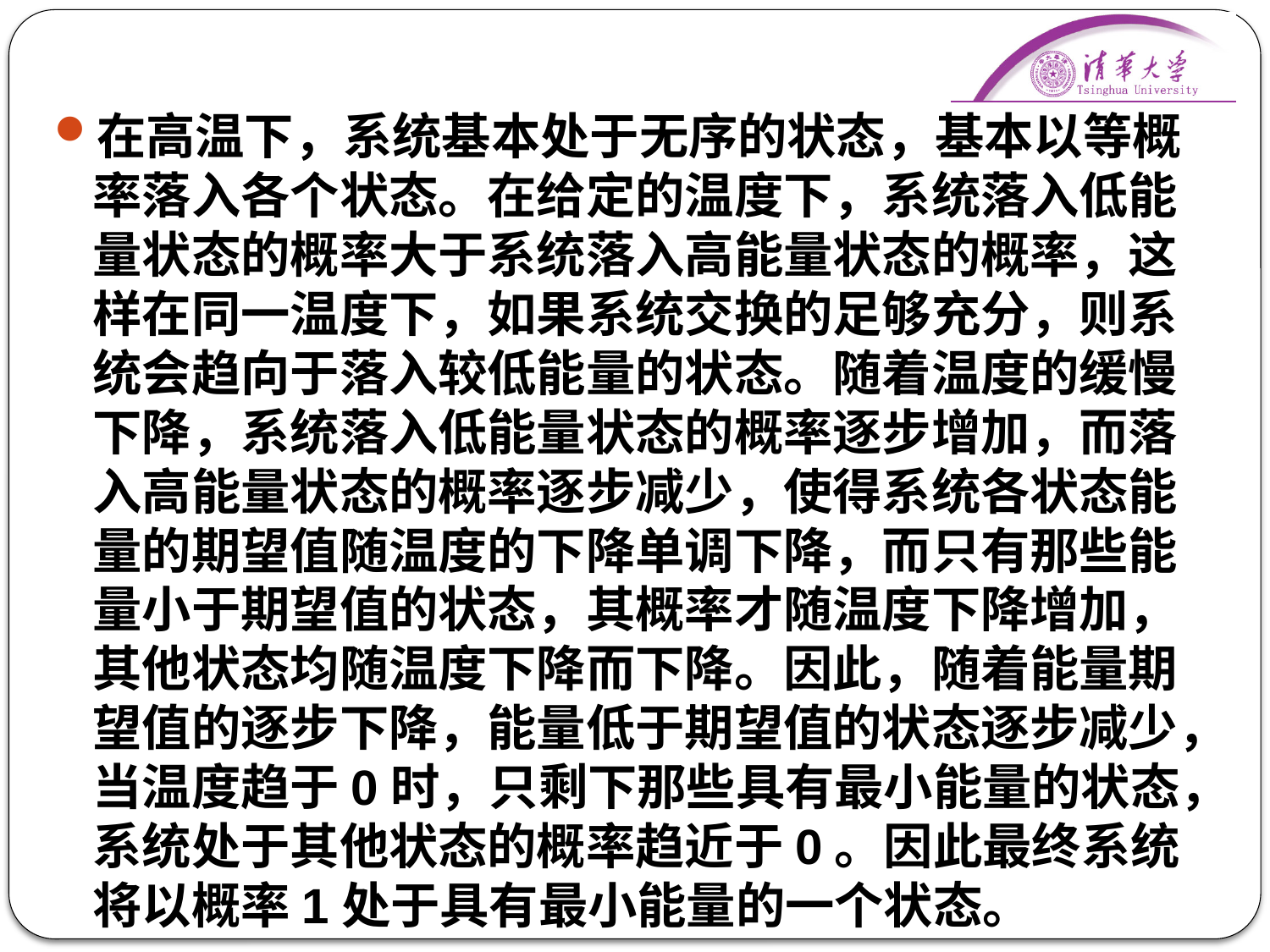

#
在高温下，系统基本处于无序的状态，基本以等概率落入各个状态。在给定的温度下，系统落入低能量状态的概率大于系统落入高能量状态的概率，这样在同一温度下，如果系统交换的足够充分，则系统会趋向于落入较低能量的状态。随着温度的缓慢下降，系统落入低能量状态的概率逐步增加，而落入高能量状态的概率逐步减少，使得系统各状态能量的期望值随温度的下降单调下降，而只有那些能量小于期望值的状态，其概率才随温度下降增加，其他状态均随温度下降而下降。因此，随着能量期望值的逐步下降，能量低于期望值的状态逐步减少，当温度趋于0时，只剩下那些具有最小能量的状态，系统处于其他状态的概率趋近于0。因此最终系统将以概率1处于具有最小能量的一个状态。